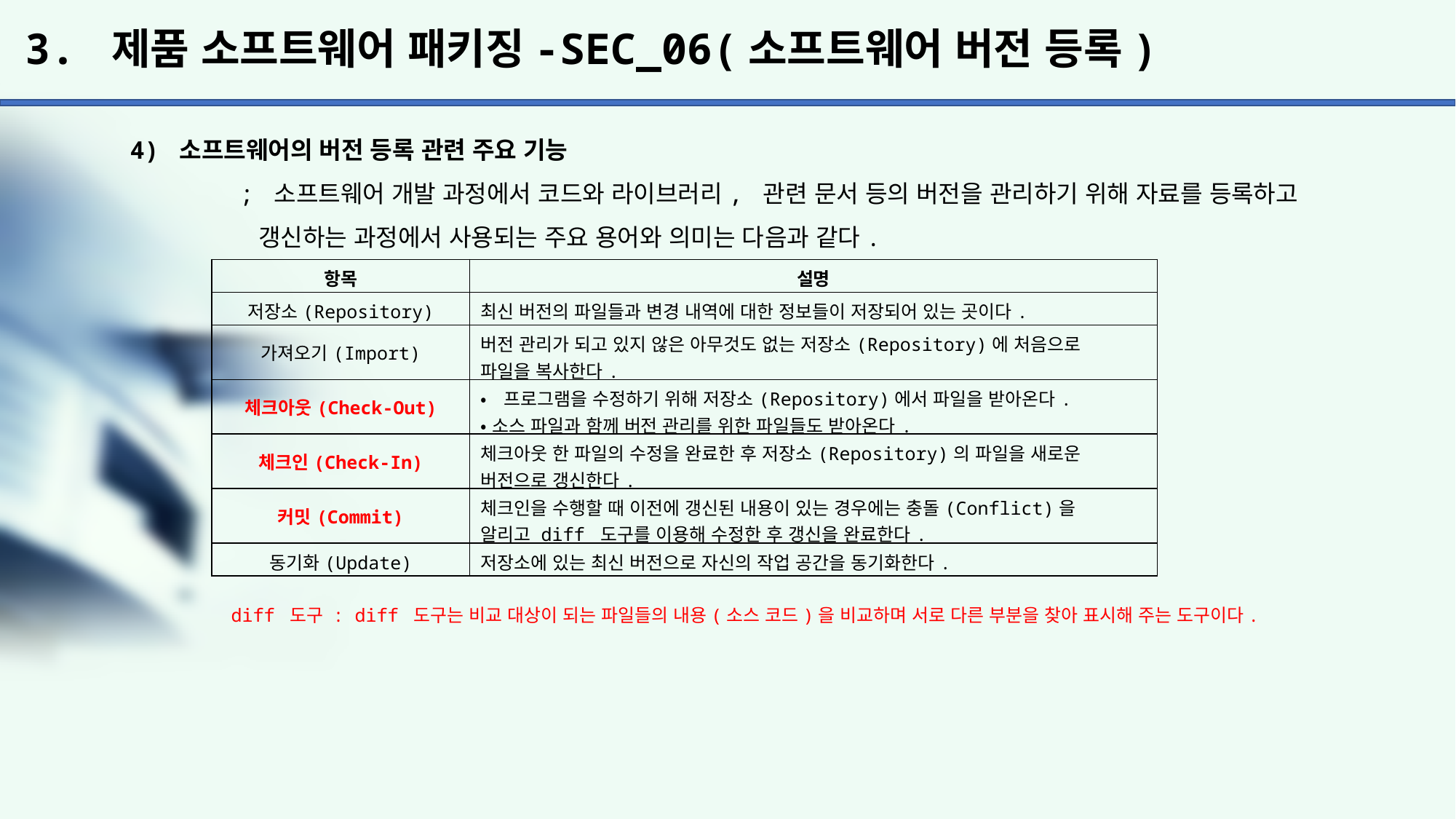

# 3. 제품 소프트웨어 패키징-SEC_06(소프트웨어 버전 등록)
4) 소프트웨어의 버전 등록 관련 주요 기능
	; 소프트웨어 개발 과정에서 코드와 라이브러리, 관련 문서 등의 버전을 관리하기 위해 자료를 등록하고
	  갱신하는 과정에서 사용되는 주요 용어와 의미는 다음과 같다.

| 항목 | 설명 |
| --- | --- |
| 저장소(Repository) | 최신 버전의 파일들과 변경 내역에 대한 정보들이 저장되어 있는 곳이다. |
| 가져오기(Import) | 버전 관리가 되고 있지 않은 아무것도 없는 저장소(Repository)에 처음으로 파일을 복사한다. |
| 체크아웃(Check-Out) | •프로그램을 수정하기 위해 저장소(Repository)에서 파일을 받아온다. •소스 파일과 함께 버전 관리를 위한 파일들도 받아온다. |
| 체크인(Check-In) | 체크아웃 한 파일의 수정을 완료한 후 저장소(Repository)의 파일을 새로운 버전으로 갱신한다. |
| 커밋(Commit) | 체크인을 수행할 때 이전에 갱신된 내용이 있는 경우에는 충돌(Conflict)을 알리고 diff 도구를 이용해 수정한 후 갱신을 완료한다. |
| 동기화(Update) | 저장소에 있는 최신 버전으로 자신의 작업 공간을 동기화한다. |
diff 도구 : diff 도구는 비교 대상이 되는 파일들의 내용(소스 코드)을 비교하며 서로 다른 부분을 찾아 표시해 주는 도구이다.